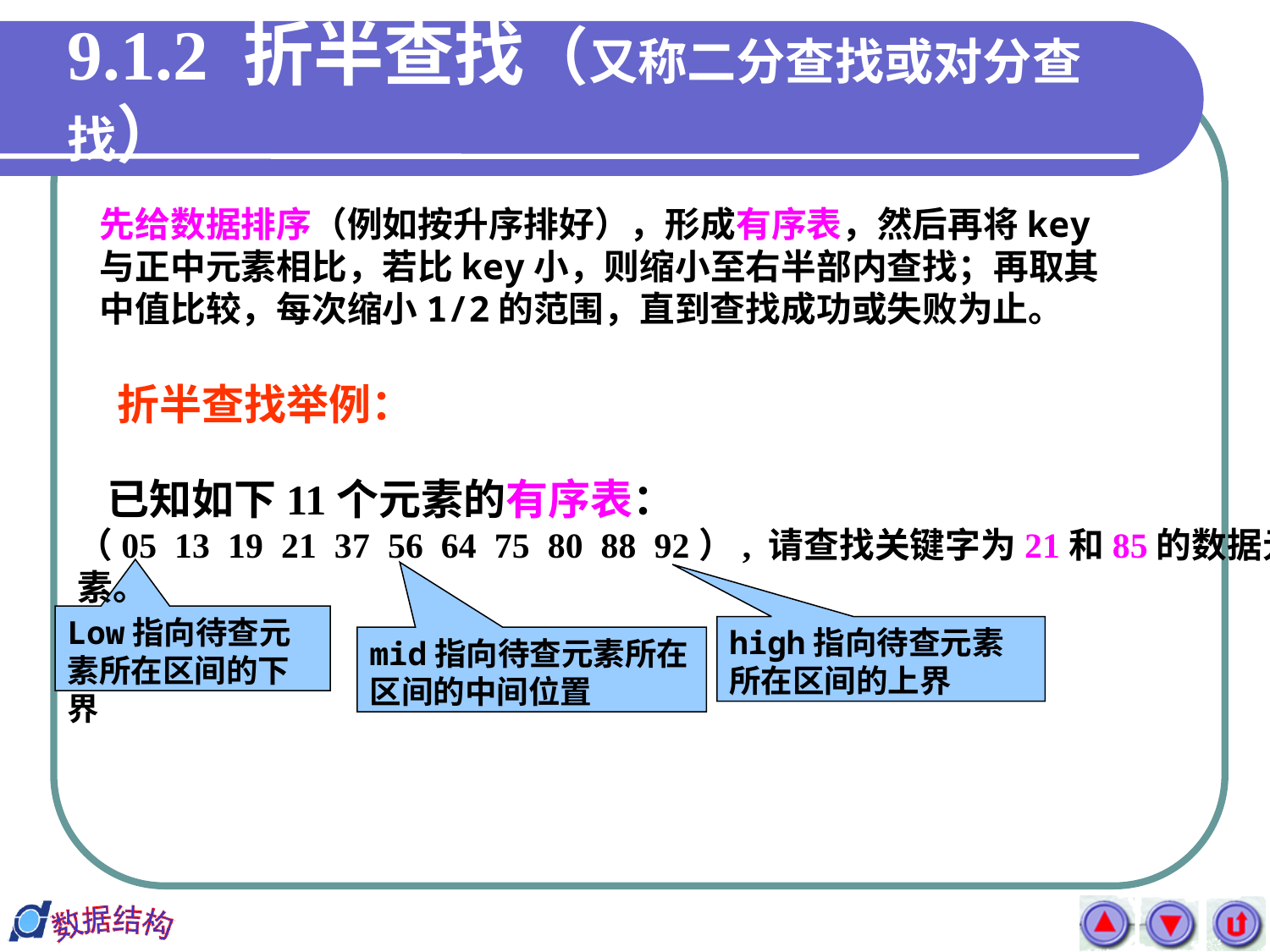

# 9.1.2 折半查找（又称二分查找或对分查找）
先给数据排序（例如按升序排好），形成有序表，然后再将key与正中元素相比，若比key小，则缩小至右半部内查找；再取其中值比较，每次缩小1/2的范围，直到查找成功或失败为止。
折半查找举例：
  已知如下11个元素的有序表：
（05  13  19  21  37  56  64  75  80  88  92）, 请查找关键字为21和85的数据元素。
Low指向待查元素所在区间的下界
high指向待查元素所在区间的上界
mid指向待查元素所在区间的中间位置